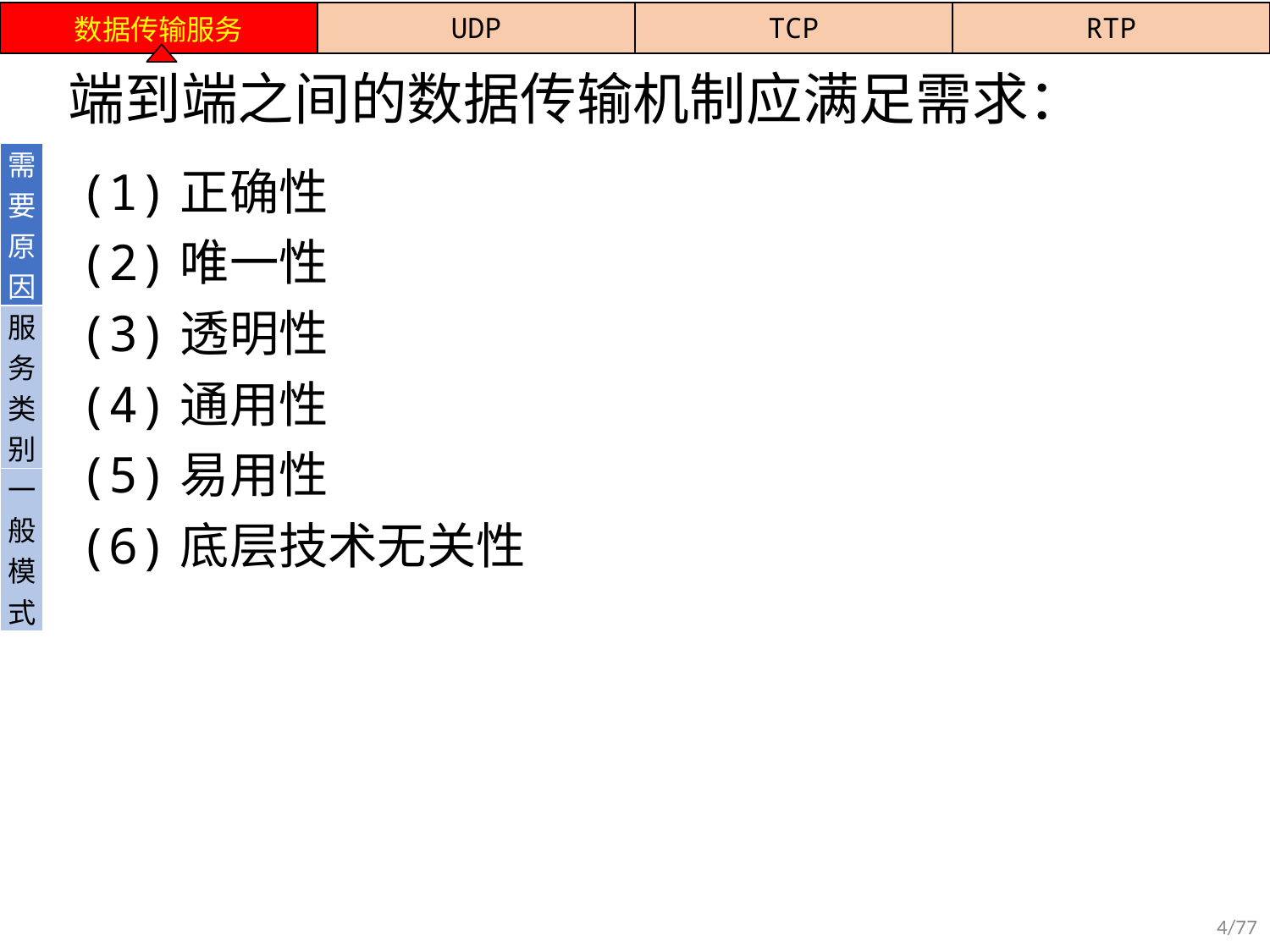

| 数据传输服务 | UDP | TCP | RTP |
| --- | --- | --- | --- |

# 端到端之间的数据传输机制应满足需求：
| 需要原因 |
| --- |
| 服务类别 |
| 一般模式 |
(1)正确性
(2)唯一性
(3)透明性
(4)通用性
(5)易用性
(6)底层技术无关性
4/77